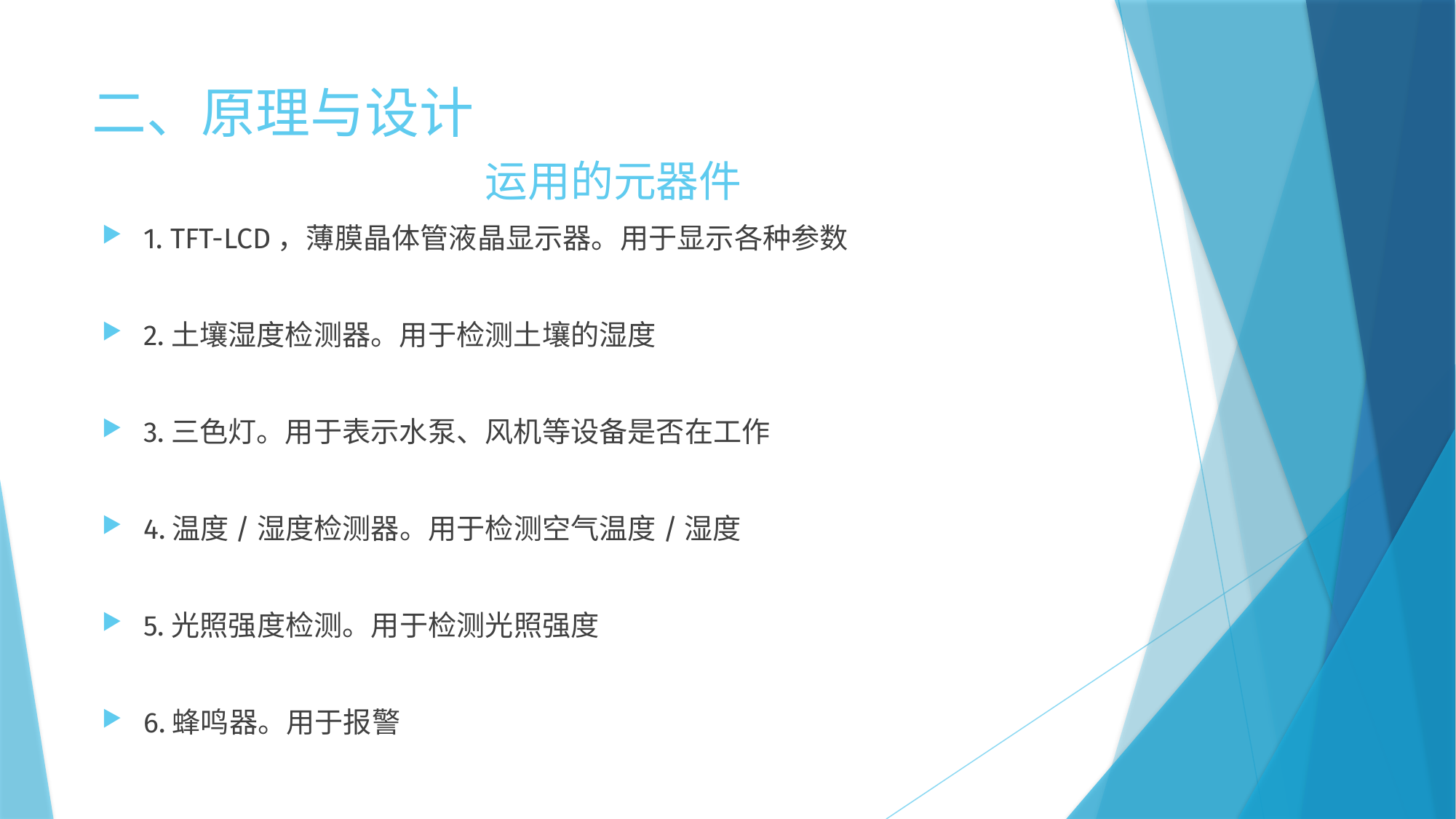

# 二、原理与设计
运用的元器件
1. TFT-LCD，薄膜晶体管液晶显示器。用于显示各种参数

2.土壤湿度检测器。用于检测土壤的湿度

3.三色灯。用于表示水泵、风机等设备是否在工作

4.温度/湿度检测器。用于检测空气温度/湿度

5.光照强度检测。用于检测光照强度

6.蜂鸣器。用于报警